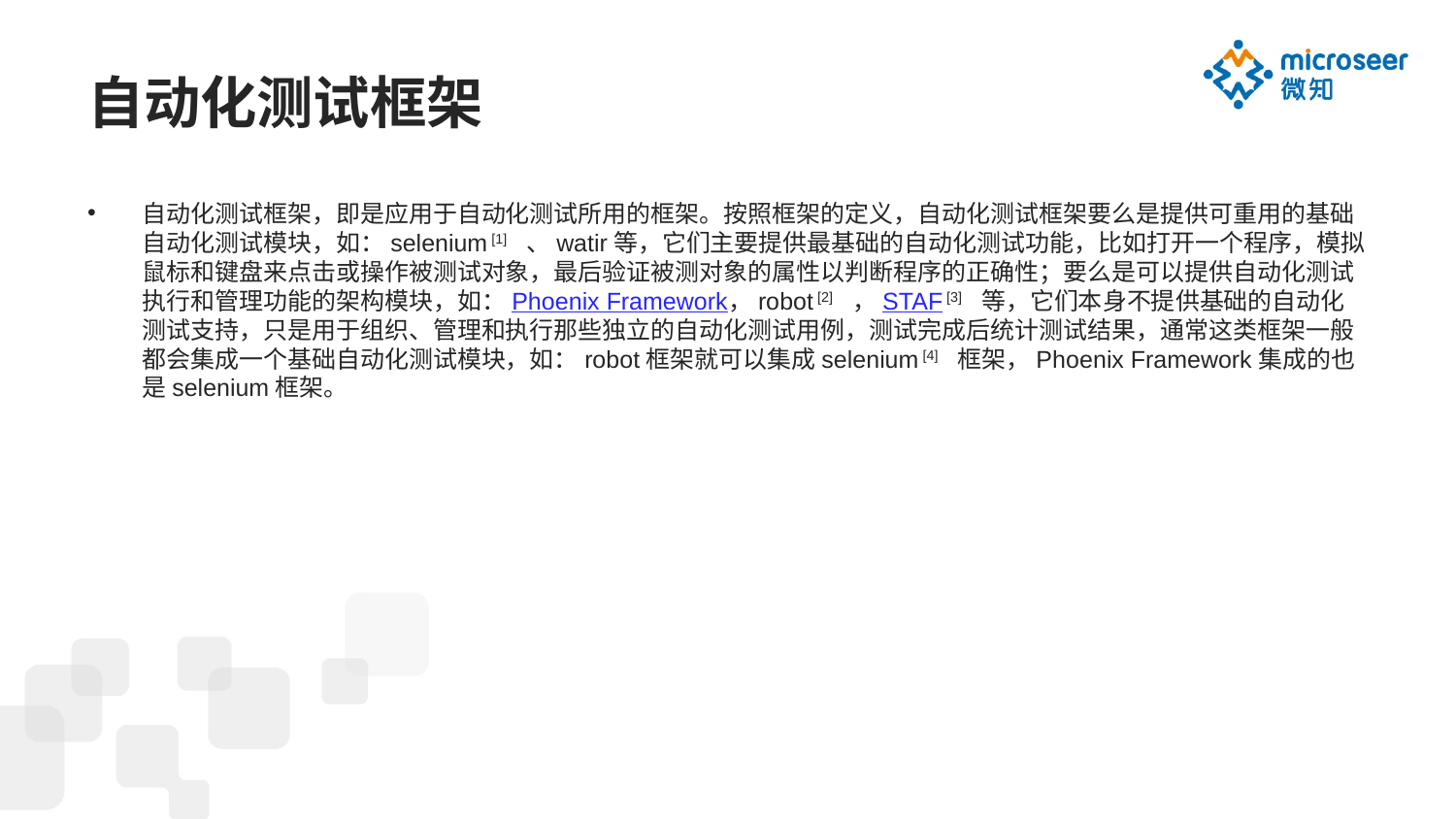

# 自动化测试框架
自动化测试框架，即是应用于自动化测试所用的框架。按照框架的定义，自动化测试框架要么是提供可重用的基础自动化测试模块，如：selenium [1]  、watir等，它们主要提供最基础的自动化测试功能，比如打开一个程序，模拟鼠标和键盘来点击或操作被测试对象，最后验证被测对象的属性以判断程序的正确性；要么是可以提供自动化测试执行和管理功能的架构模块，如：Phoenix Framework，robot [2]  ，STAF [3]  等，它们本身不提供基础的自动化测试支持，只是用于组织、管理和执行那些独立的自动化测试用例，测试完成后统计测试结果，通常这类框架一般都会集成一个基础自动化测试模块，如：robot框架就可以集成selenium [4]  框架，Phoenix Framework集成的也是selenium框架。